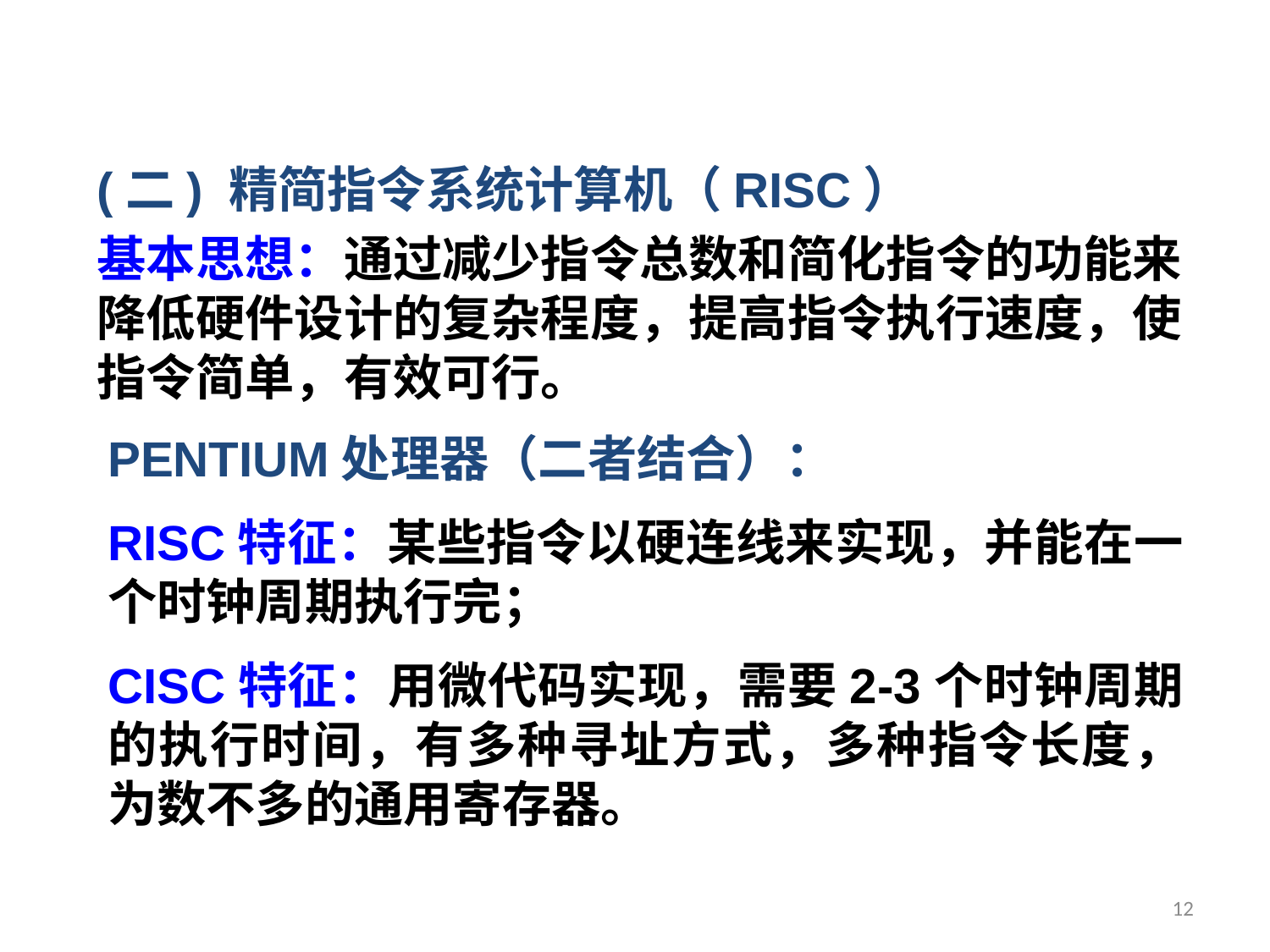

(二) 精简指令系统计算机（RISC）
基本思想：通过减少指令总数和简化指令的功能来降低硬件设计的复杂程度，提高指令执行速度，使指令简单，有效可行。
PENTIUM处理器（二者结合）：
RISC特征：某些指令以硬连线来实现，并能在一个时钟周期执行完；
CISC特征：用微代码实现，需要2-3个时钟周期的执行时间，有多种寻址方式，多种指令长度，为数不多的通用寄存器。
12